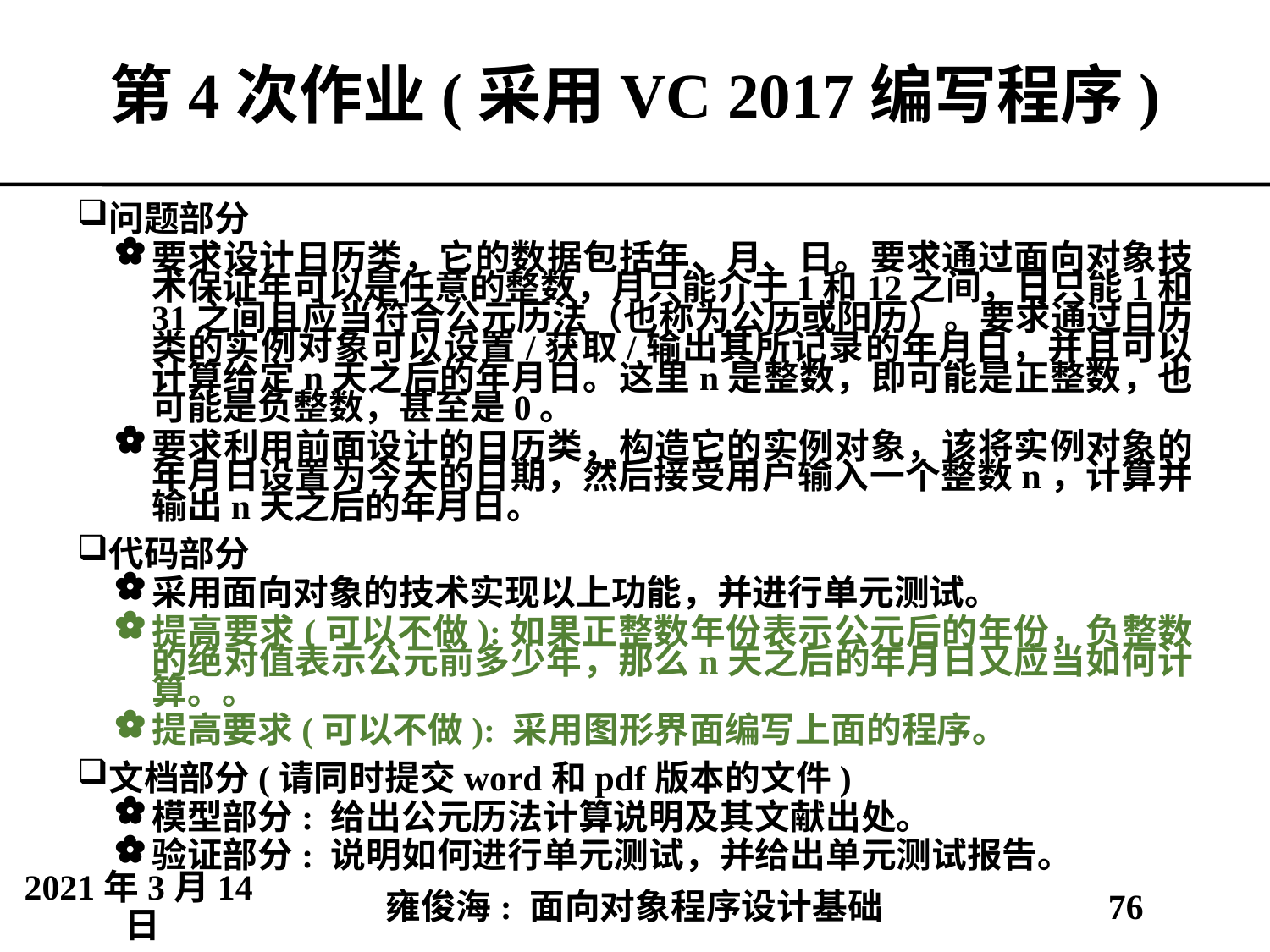

# 第4次作业(采用VC 2017编写程序)

问题部分
要求设计日历类，它的数据包括年、月、日。要求通过面向对象技术保证年可以是任意的整数，月只能介于1和12之间，日只能1和31之间且应当符合公元历法（也称为公历或阳历）。要求通过日历类的实例对象可以设置/获取/输出其所记录的年月日，并且可以计算给定n天之后的年月日。这里n是整数，即可能是正整数，也可能是负整数，甚至是0。
要求利用前面设计的日历类，构造它的实例对象，该将实例对象的年月日设置为今天的日期，然后接受用户输入一个整数n，计算并输出n天之后的年月日。
代码部分
采用面向对象的技术实现以上功能，并进行单元测试。
提高要求(可以不做):如果正整数年份表示公元后的年份，负整数的绝对值表示公元前多少年，那么n天之后的年月日又应当如何计算。。
提高要求(可以不做): 采用图形界面编写上面的程序。
文档部分(请同时提交word和pdf版本的文件)
模型部分: 给出公元历法计算说明及其文献出处。
验证部分: 说明如何进行单元测试，并给出单元测试报告。
2021年3月14日
雍俊海: 面向对象程序设计基础
76